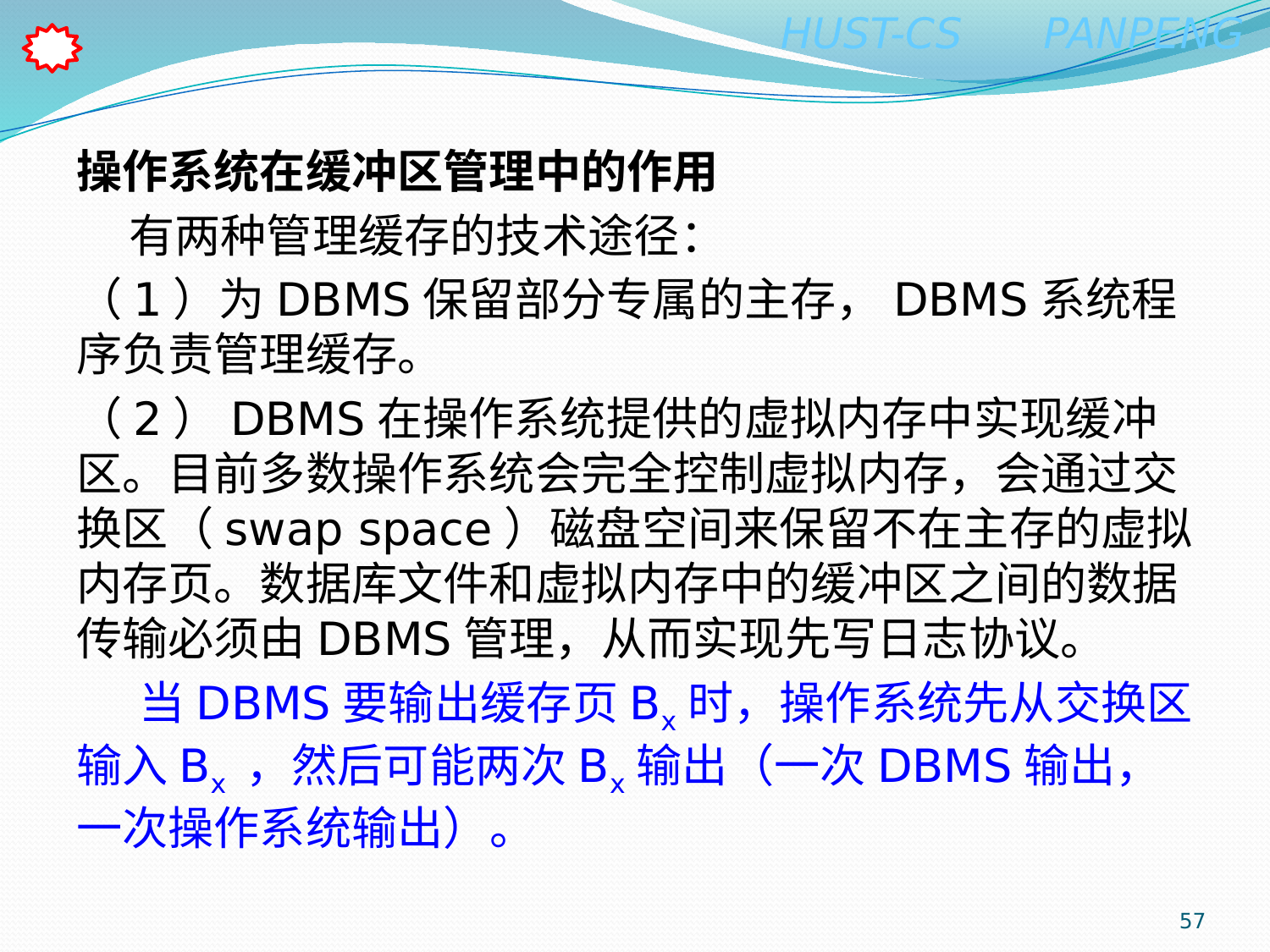

操作系统在缓冲区管理中的作用
    有两种管理缓存的技术途径：
（1）为DBMS保留部分专属的主存，DBMS系统程序负责管理缓存。
（2）DBMS在操作系统提供的虚拟内存中实现缓冲区。目前多数操作系统会完全控制虚拟内存，会通过交换区（swap space）磁盘空间来保留不在主存的虚拟内存页。数据库文件和虚拟内存中的缓冲区之间的数据传输必须由DBMS管理，从而实现先写日志协议。
     当DBMS要输出缓存页Bx时，操作系统先从交换区输入Bx ，然后可能两次Bx输出（一次DBMS输出，一次操作系统输出）。

57